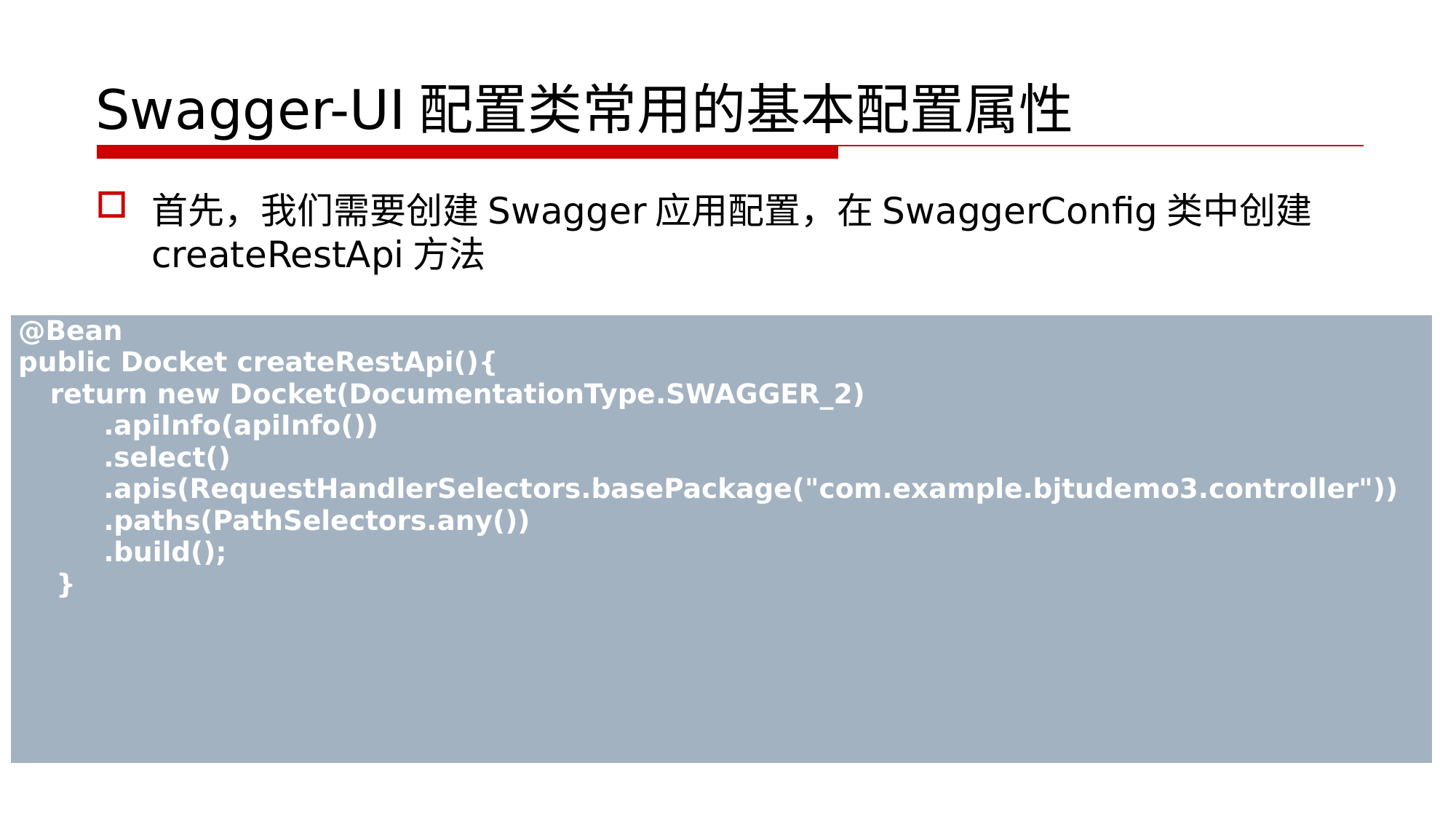

# Swagger-UI配置类常用的基本配置属性
首先，我们需要创建Swagger应用配置，在SwaggerConfig类中创建createRestApi方法

| @Bean public Docket createRestApi(){ return new Docket(DocumentationType.SWAGGER\_2) .apiInfo(apiInfo()) .select() .apis(RequestHandlerSelectors.basePackage("com.example.bjtudemo3.controller")) .paths(PathSelectors.any()) .build(); } |
| --- |